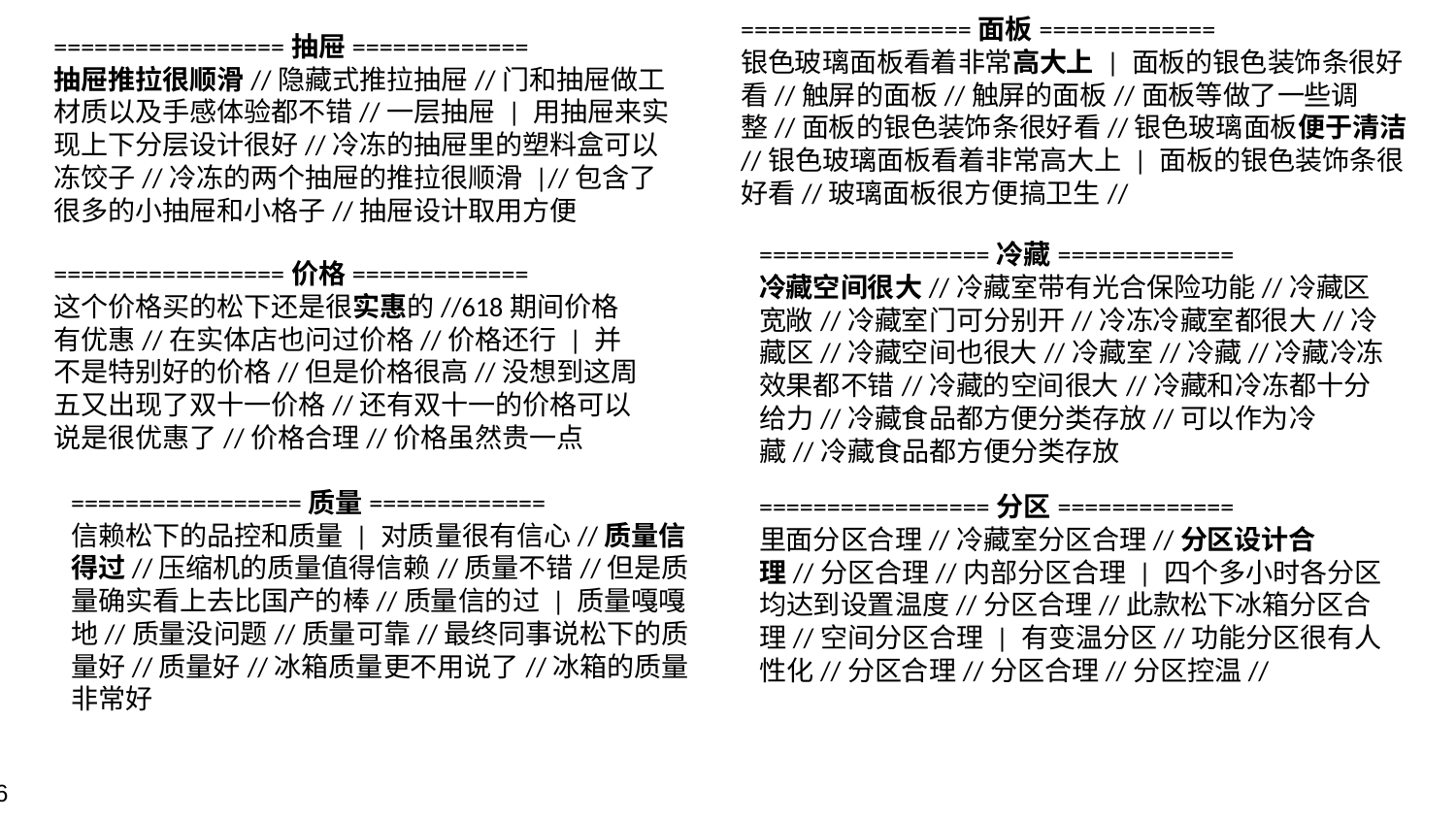

=================面板=============
银色玻璃面板看着非常高大上 | 面板的银色装饰条很好看//触屏的面板//触屏的面板//面板等做了一些调整//面板的银色装饰条很好看//银色玻璃面板便于清洁//银色玻璃面板看着非常高大上 | 面板的银色装饰条很好看//玻璃面板很方便搞卫生//
=================抽屉=============
抽屉推拉很顺滑//隐藏式推拉抽屉//门和抽屉做工材质以及手感体验都不错//一层抽屉 | 用抽屉来实现上下分层设计很好//冷冻的抽屉里的塑料盒可以冻饺子//冷冻的两个抽屉的推拉很顺滑 |//包含了很多的小抽屉和小格子//抽屉设计取用方便
=================冷藏=============
冷藏空间很大//冷藏室带有光合保险功能//冷藏区宽敞//冷藏室门可分别开//冷冻冷藏室都很大//冷藏区//冷藏空间也很大//冷藏室//冷藏//冷藏冷冻效果都不错//冷藏的空间很大//冷藏和冷冻都十分给力//冷藏食品都方便分类存放//可以作为冷藏//冷藏食品都方便分类存放
=================价格=============
这个价格买的松下还是很实惠的//618期间价格有优惠//在实体店也问过价格//价格还行 | 并不是特别好的价格//但是价格很高//没想到这周五又出现了双十一价格//还有双十一的价格可以说是很优惠了//价格合理//价格虽然贵一点
=================质量=============
信赖松下的品控和质量 | 对质量很有信心//质量信得过//压缩机的质量值得信赖//质量不错//但是质量确实看上去比国产的棒//质量信的过 | 质量嘎嘎地//质量没问题//质量可靠//最终同事说松下的质量好//质量好//冰箱质量更不用说了//冰箱的质量非常好
=================分区=============
里面分区合理//冷藏室分区合理//分区设计合理//分区合理//内部分区合理 | 四个多小时各分区均达到设置温度//分区合理//此款松下冰箱分区合理//空间分区合理 | 有变温分区//功能分区很有人性化//分区合理//分区合理//分区控温//